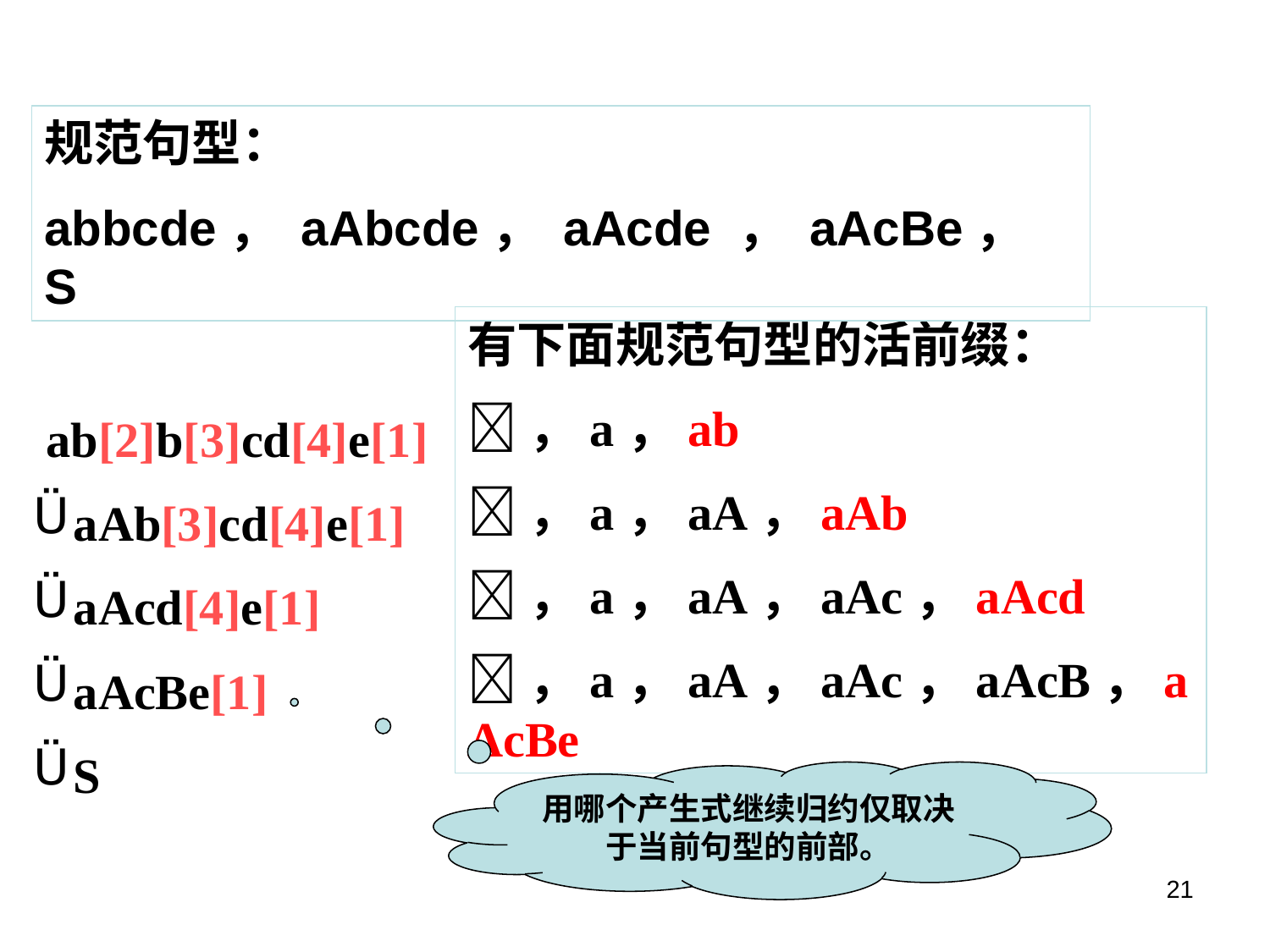

规范句型：
abbcde， aAbcde， aAcde ， aAcBe， S
有下面规范句型的活前缀：
ε，a，ab
ε，a，aA，aAb
ε，a，aA，aAc，aAcd
ε，a，aA，aAc，aAcB，aAcBe
 ab[2]b[3]cd[4]e[1]
aAb[3]cd[4]e[1]
aAcd[4]e[1]
aAcBe[1]
S
用哪个产生式继续归约仅取决于当前句型的前部。

21